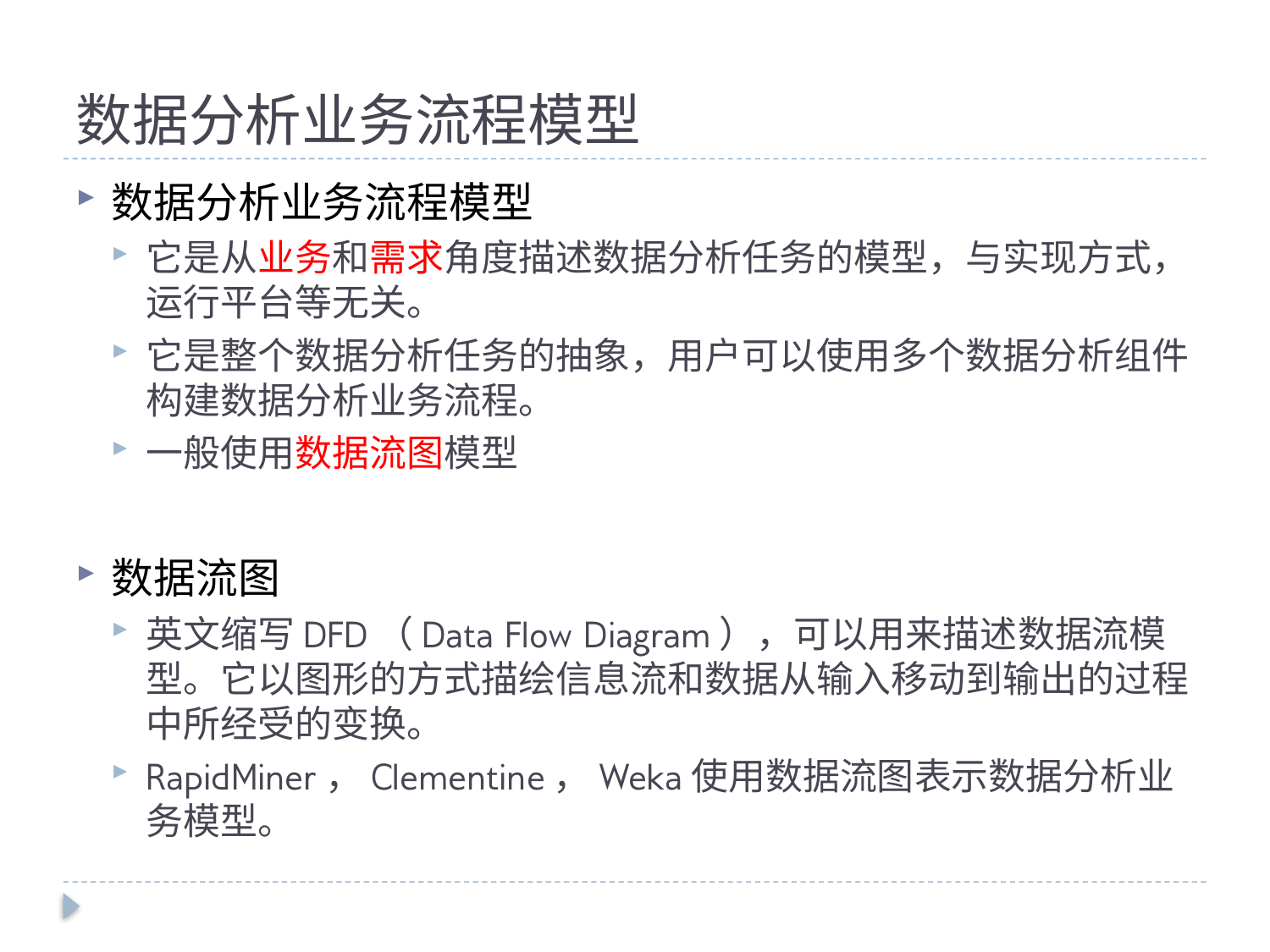

# 数据分析业务流程模型
数据分析业务流程模型
它是从业务和需求角度描述数据分析任务的模型，与实现方式，运行平台等无关。
它是整个数据分析任务的抽象，用户可以使用多个数据分析组件构建数据分析业务流程。
一般使用数据流图模型

数据流图
英文缩写DFD（Data Flow Diagram），可以用来描述数据流模型。它以图形的方式描绘信息流和数据从输入移动到输出的过程中所经受的变换。
RapidMiner，Clementine，Weka使用数据流图表示数据分析业务模型。